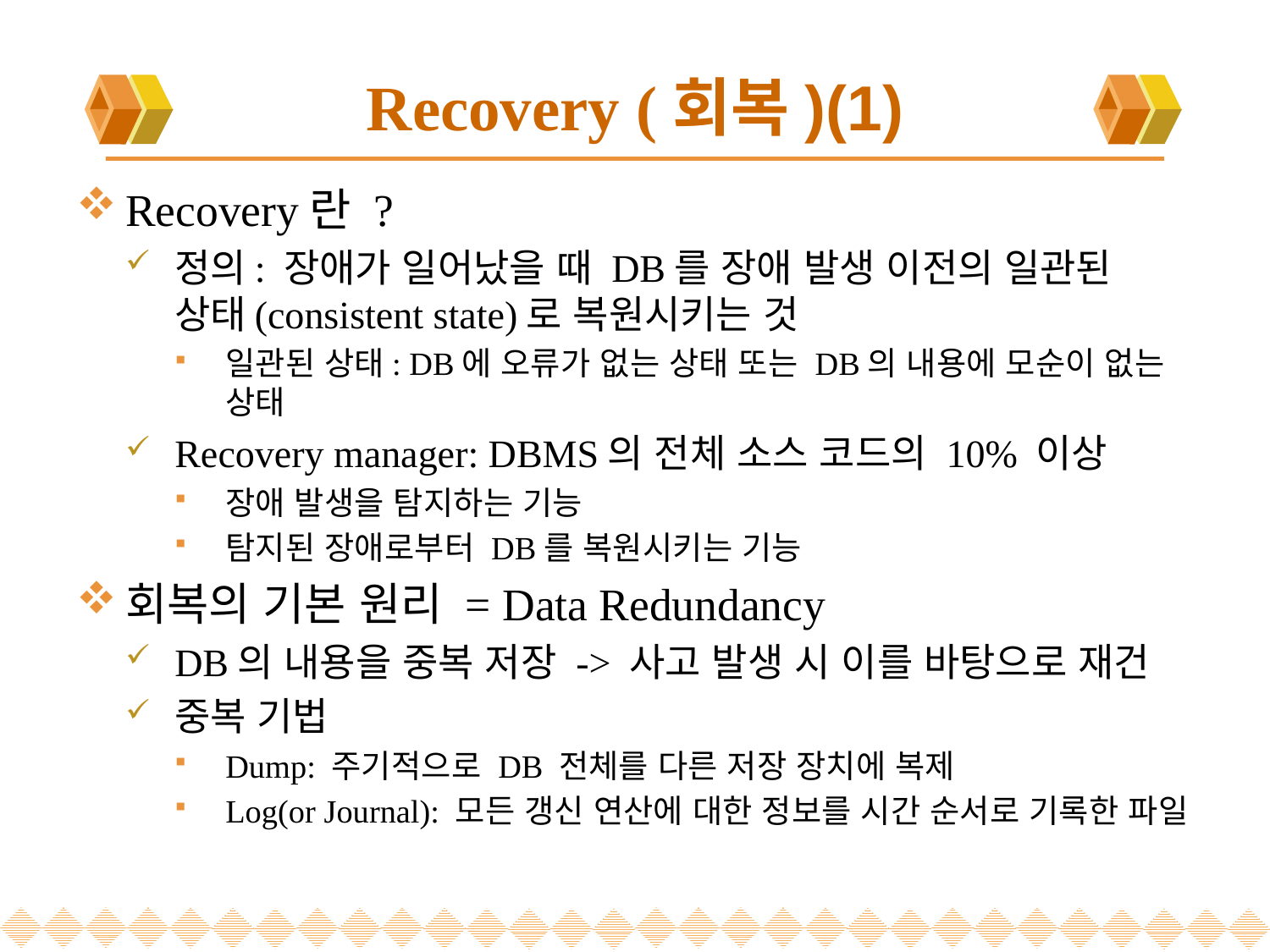

# Recovery (회복)(1)
Recovery란 ?
정의: 장애가 일어났을 때 DB를 장애 발생 이전의 일관된 상태(consistent state)로 복원시키는 것
일관된 상태: DB에 오류가 없는 상태 또는 DB의 내용에 모순이 없는 상태
Recovery manager: DBMS의 전체 소스 코드의 10% 이상
장애 발생을 탐지하는 기능
탐지된 장애로부터 DB를 복원시키는 기능
회복의 기본 원리 = Data Redundancy
DB의 내용을 중복 저장 -> 사고 발생 시 이를 바탕으로 재건
중복 기법
Dump: 주기적으로 DB 전체를 다른 저장 장치에 복제
Log(or Journal): 모든 갱신 연산에 대한 정보를 시간 순서로 기록한 파일